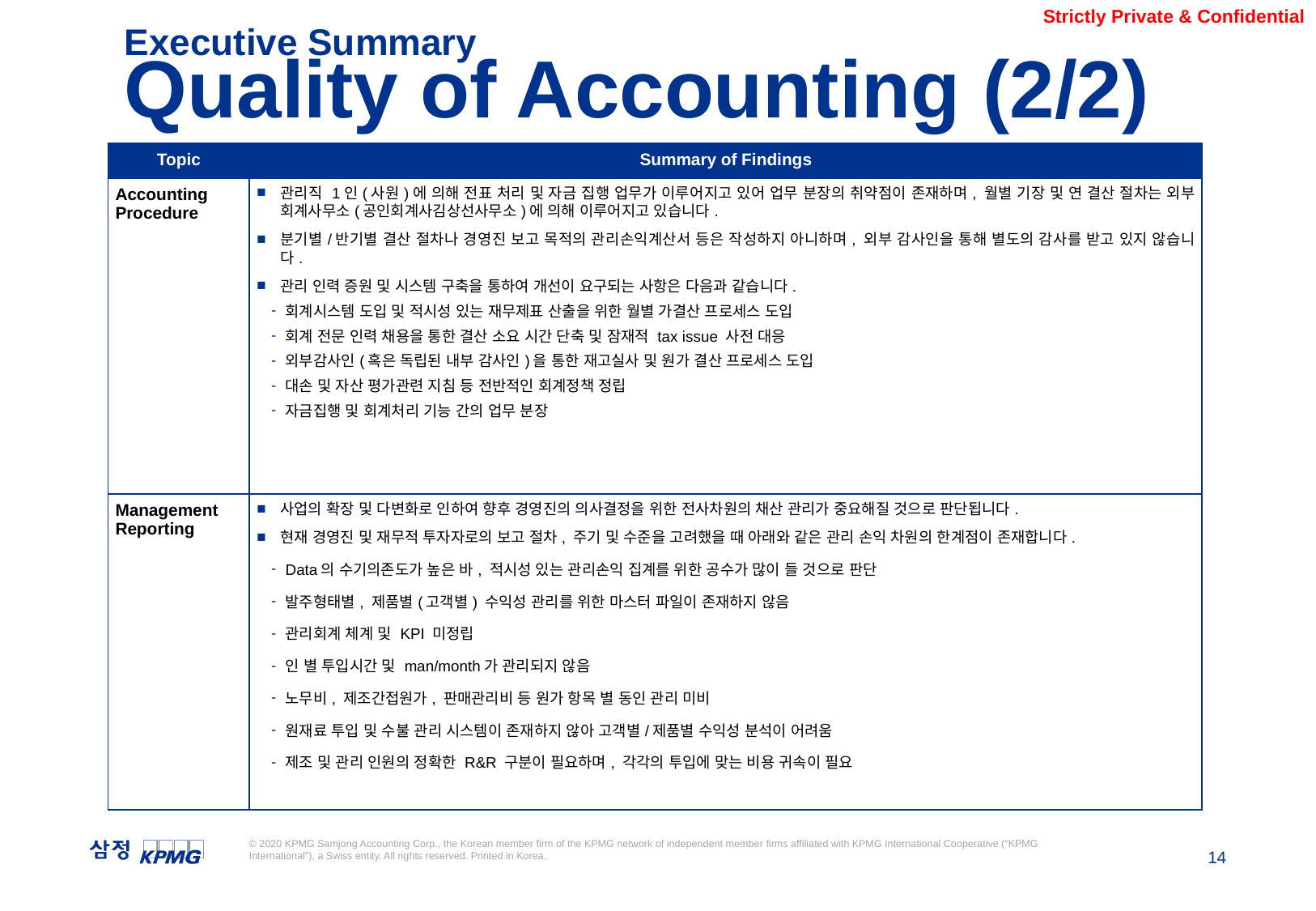

Executive Summary
Quality of Accounting (2/2)
| Topic | Summary of Findings |
| --- | --- |
| Accounting Procedure | 관리직 1인(사원)에 의해 전표 처리 및 자금 집행 업무가 이루어지고 있어 업무 분장의 취약점이 존재하며, 월별 기장 및 연 결산 절차는 외부 회계사무소(공인회계사김상선사무소)에 의해 이루어지고 있습니다. 분기별/반기별 결산 절차나 경영진 보고 목적의 관리손익계산서 등은 작성하지 아니하며, 외부 감사인을 통해 별도의 감사를 받고 있지 않습니다. 관리 인력 증원 및 시스템 구축을 통하여 개선이 요구되는 사항은 다음과 같습니다. 회계시스템 도입 및 적시성 있는 재무제표 산출을 위한 월별 가결산 프로세스 도입 회계 전문 인력 채용을 통한 결산 소요 시간 단축 및 잠재적 tax issue 사전 대응 외부감사인(혹은 독립된 내부 감사인)을 통한 재고실사 및 원가 결산 프로세스 도입 대손 및 자산 평가관련 지침 등 전반적인 회계정책 정립 자금집행 및 회계처리 기능 간의 업무 분장 |
| Management Reporting | 사업의 확장 및 다변화로 인하여 향후 경영진의 의사결정을 위한 전사차원의 채산 관리가 중요해질 것으로 판단됩니다. 현재 경영진 및 재무적 투자자로의 보고 절차, 주기 및 수준을 고려했을 때 아래와 같은 관리 손익 차원의 한계점이 존재합니다. Data의 수기의존도가 높은 바, 적시성 있는 관리손익 집계를 위한 공수가 많이 들 것으로 판단 발주형태별, 제품별(고객별) 수익성 관리를 위한 마스터 파일이 존재하지 않음 관리회계 체계 및 KPI 미정립 인 별 투입시간 및 man/month가 관리되지 않음 노무비, 제조간접원가, 판매관리비 등 원가 항목 별 동인 관리 미비 원재료 투입 및 수불 관리 시스템이 존재하지 않아 고객별/제품별 수익성 분석이 어려움 제조 및 관리 인원의 정확한 R&R 구분이 필요하며, 각각의 투입에 맞는 비용 귀속이 필요 |